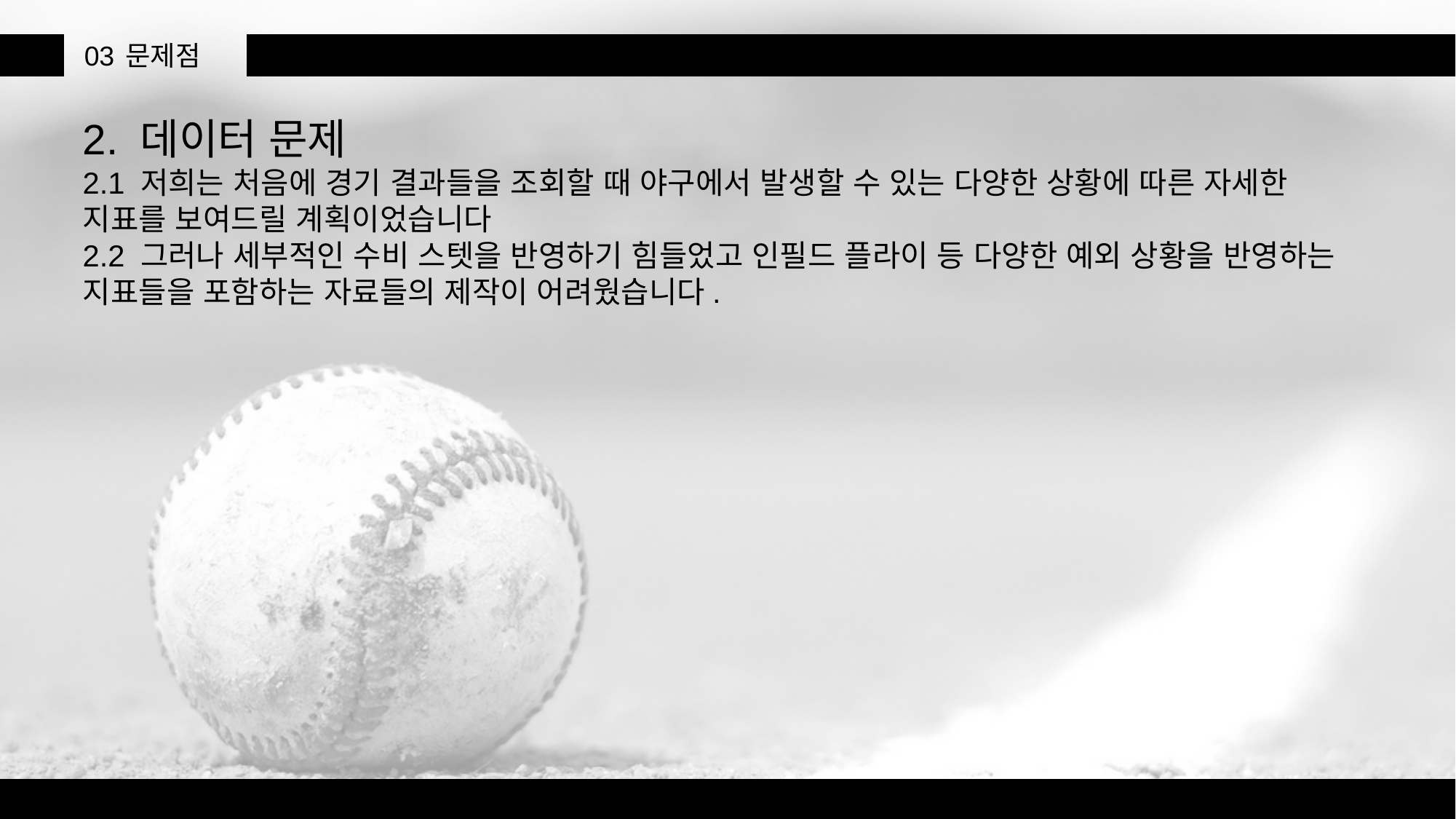

03
문제점
2. 데이터 문제
2.1 저희는 처음에 경기 결과들을 조회할 때 야구에서 발생할 수 있는 다양한 상황에 따른 자세한 지표를 보여드릴 계획이었습니다
2.2 그러나 세부적인 수비 스텟을 반영하기 힘들었고 인필드 플라이 등 다양한 예외 상황을 반영하는 지표들을 포함하는 자료들의 제작이 어려웠습니다.